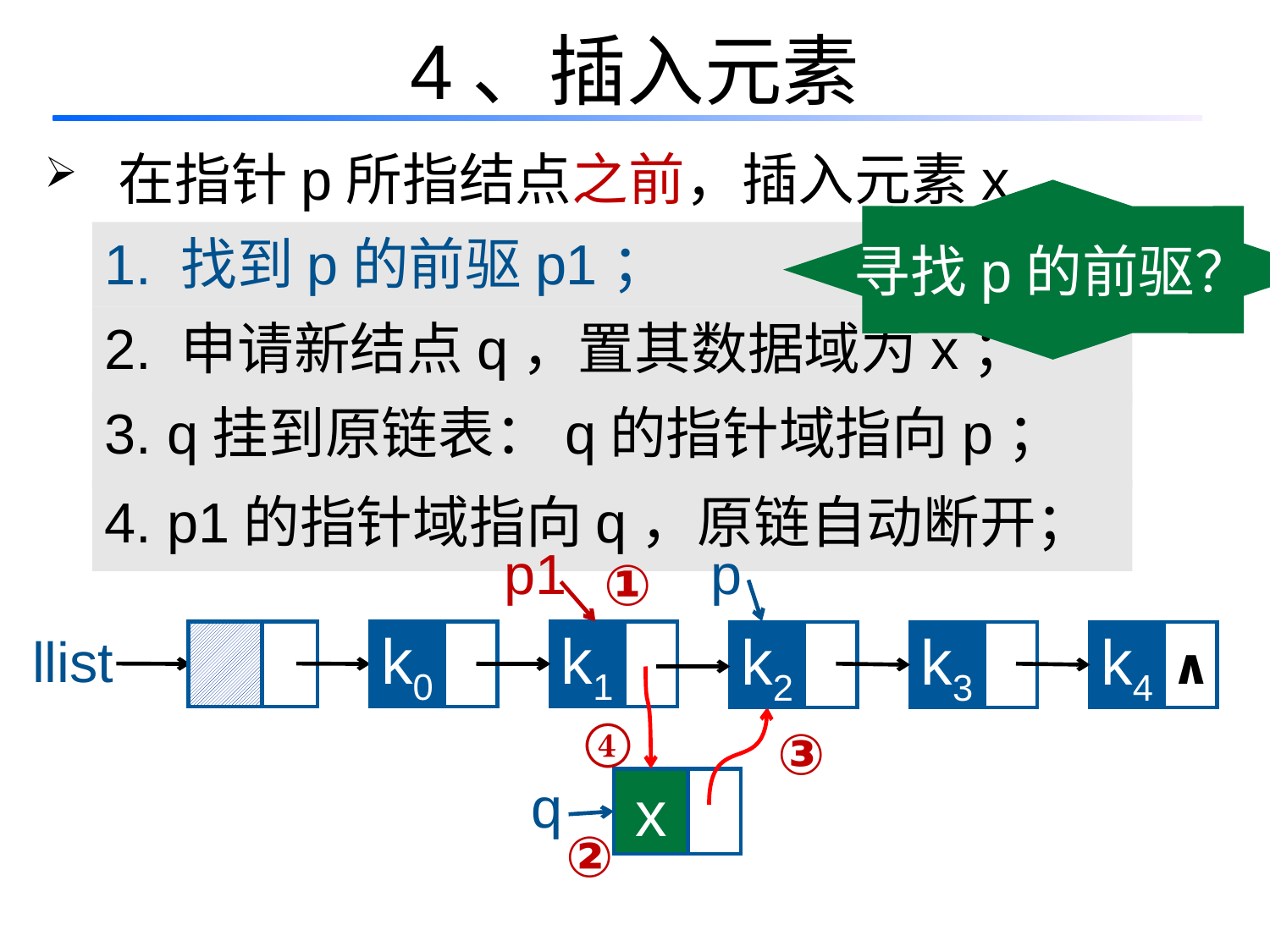

# 4、插入元素

 在指针p所指结点之前，插入元素x
寻找p的前驱？
1. 找到p的前驱p1；
2. 申请新结点q，置其数据域为x；
3. q挂到原链表：q的指针域指向p；
4. p1的指针域指向q，原链自动断开；
①
p1
p
llist

k0

k1

k2

k3

k4
 ∧
④
③
x

q
②